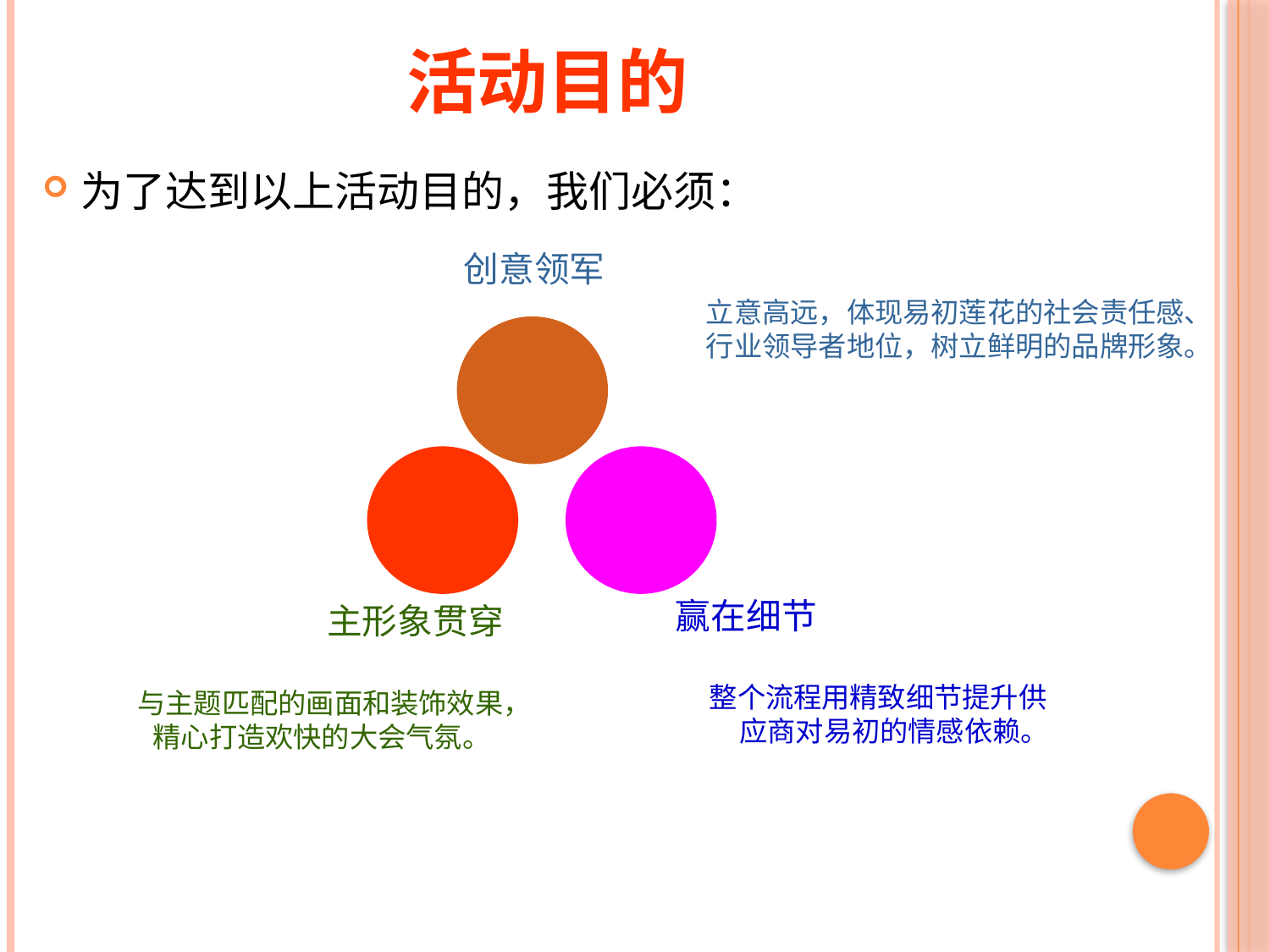

# 活动目的
为了达到以上活动目的，我们必须：
创意领军
   立意高远，体现易初莲花的社会责任感、
   行业领导者地位，树立鲜明的品牌形象。

主形象贯穿
赢在细节
整个流程用精致细节提升供
    应商对易初的情感依赖。
   与主题匹配的画面和装饰效果，
精心打造欢快的大会气氛。